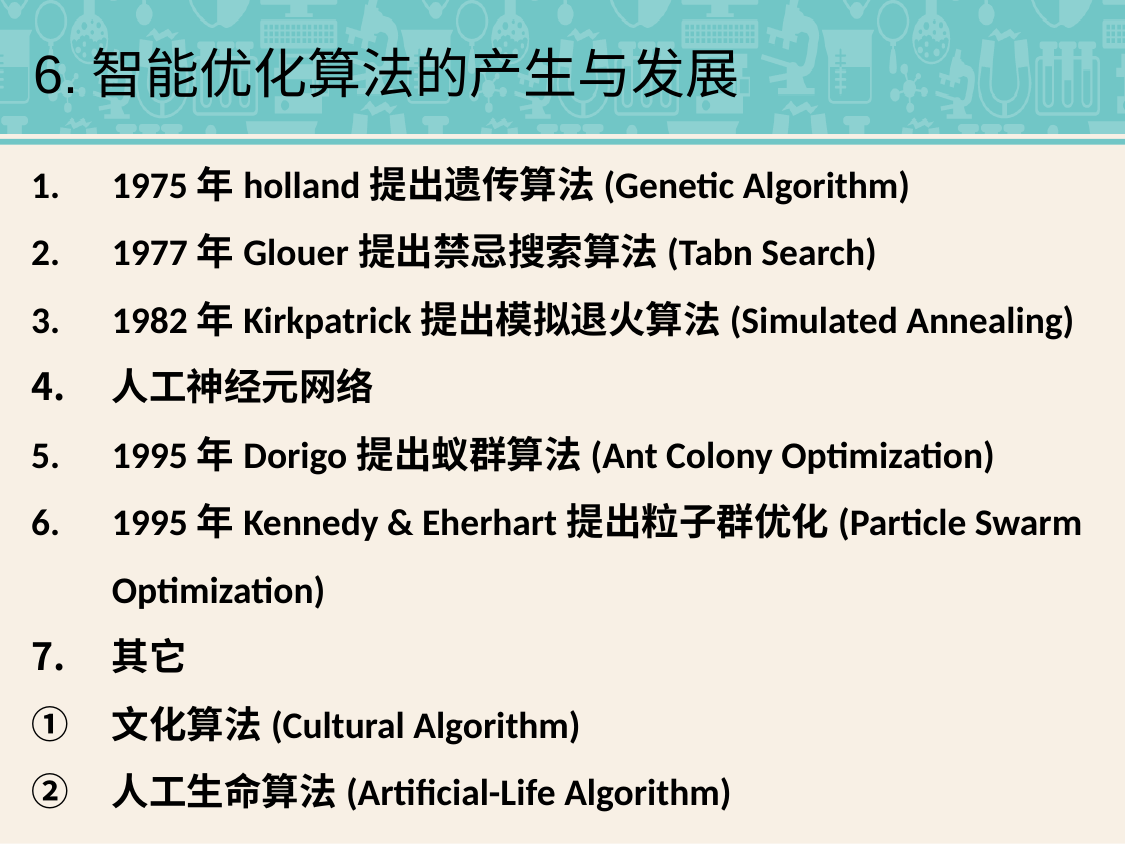

6.智能优化算法的产生与发展
1975年holland提出遗传算法(Genetic Algorithm)
1977年Glouer提出禁忌搜索算法(Tabn Search)
1982年Kirkpatrick提出模拟退火算法(Simulated Annealing)
人工神经元网络
1995年Dorigo提出蚁群算法(Ant Colony Optimization)
1995年Kennedy & Eherhart提出粒子群优化(Particle Swarm Optimization)
其它
文化算法(Cultural Algorithm)
人工生命算法(Artificial-Life Algorithm)